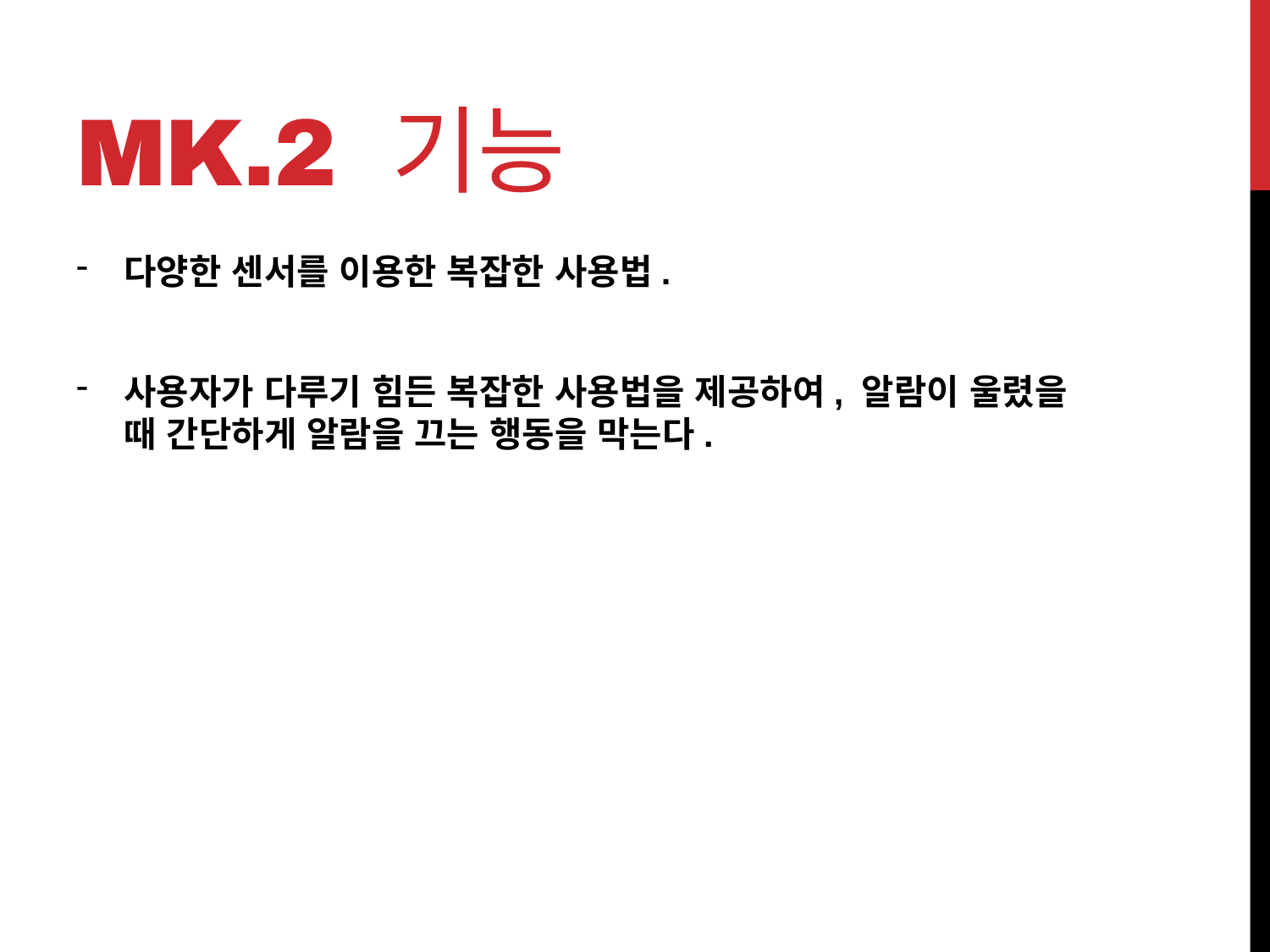

# Mk.2 기능
다양한 센서를 이용한 복잡한 사용법.

사용자가 다루기 힘든 복잡한 사용법을 제공하여, 알람이 울렸을 때 간단하게 알람을 끄는 행동을 막는다.